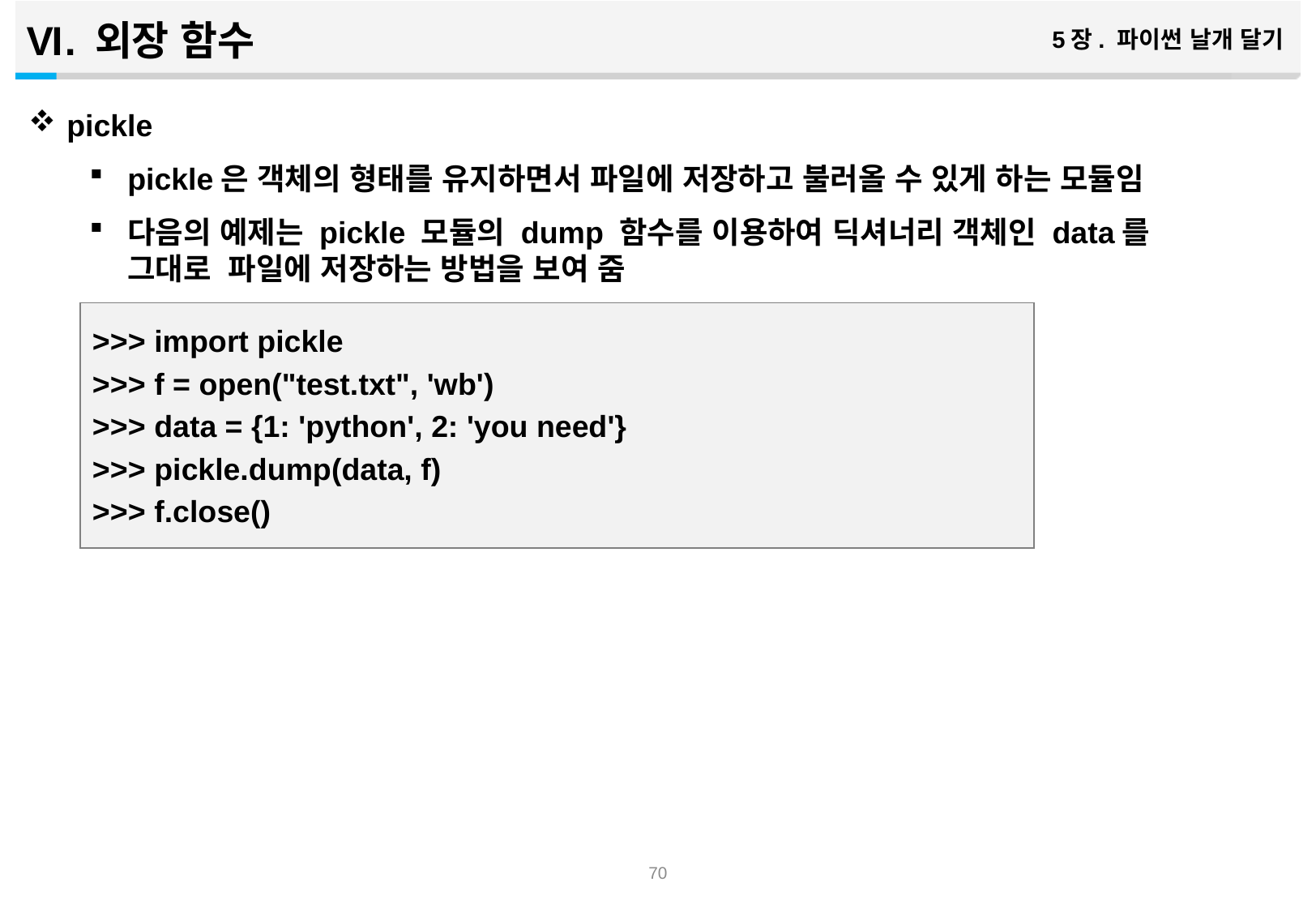

외장 함수
5장. 파이썬 날개 달기
pickle
pickle은 객체의 형태를 유지하면서 파일에 저장하고 불러올 수 있게 하는 모듈임
다음의 예제는 pickle 모듈의 dump 함수를 이용하여 딕셔너리 객체인 data를           그대로  파일에 저장하는 방법을 보여 줌

>>> import pickle
>>> f = open("test.txt", 'wb')
>>> data = {1: 'python', 2: 'you need'}
>>> pickle.dump(data, f)
>>> f.close()
70